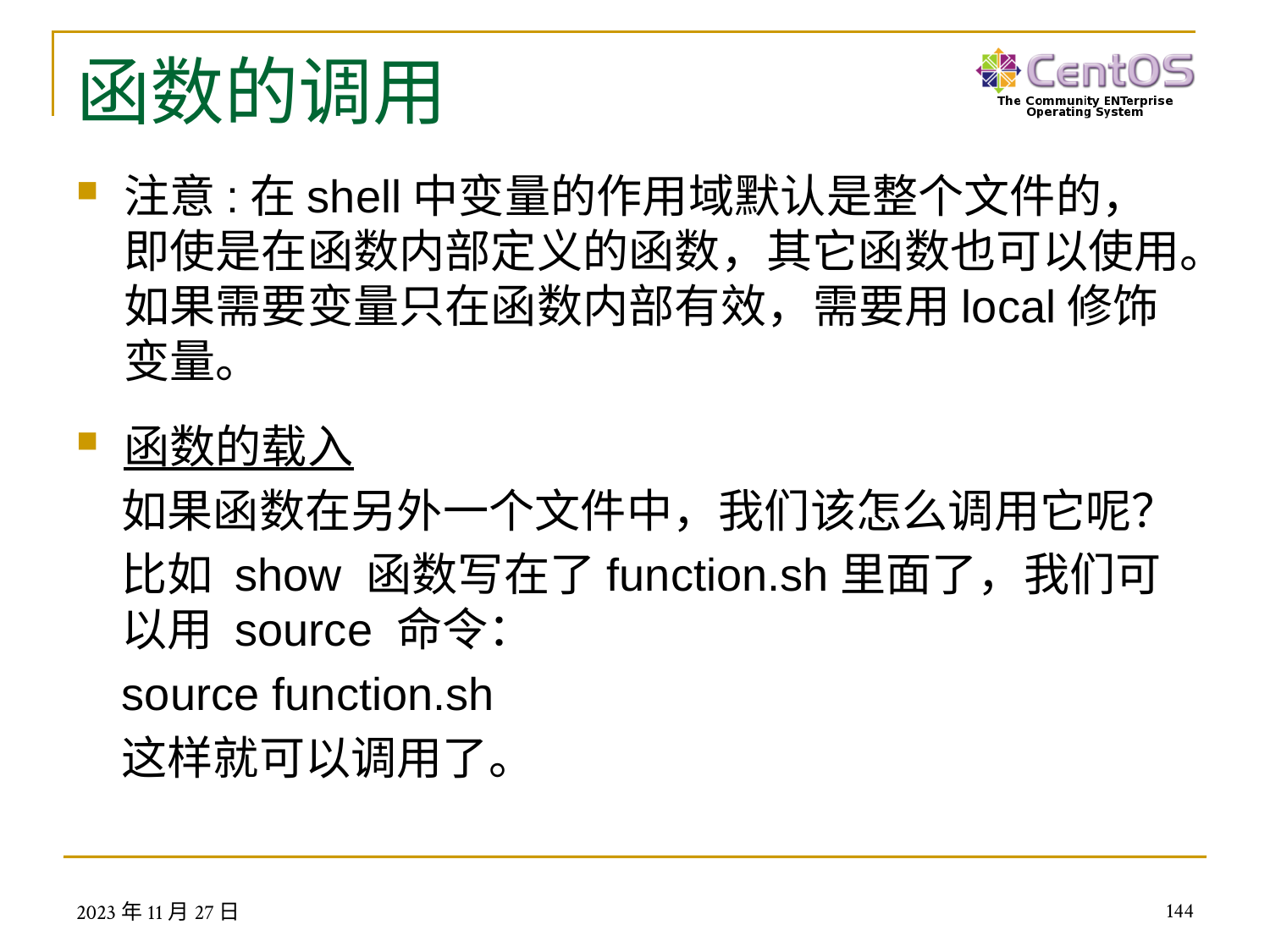

# 函数的调用
注意:在shell中变量的作用域默认是整个文件的，即使是在函数内部定义的函数，其它函数也可以使用。如果需要变量只在函数内部有效，需要用local修饰变量。
函数的载入
如果函数在另外一个文件中，我们该怎么调用它呢？
比如 show 函数写在了function.sh里面了，我们可以用 source 命令：
source function.sh
这样就可以调用了。

2023年11月27日
144